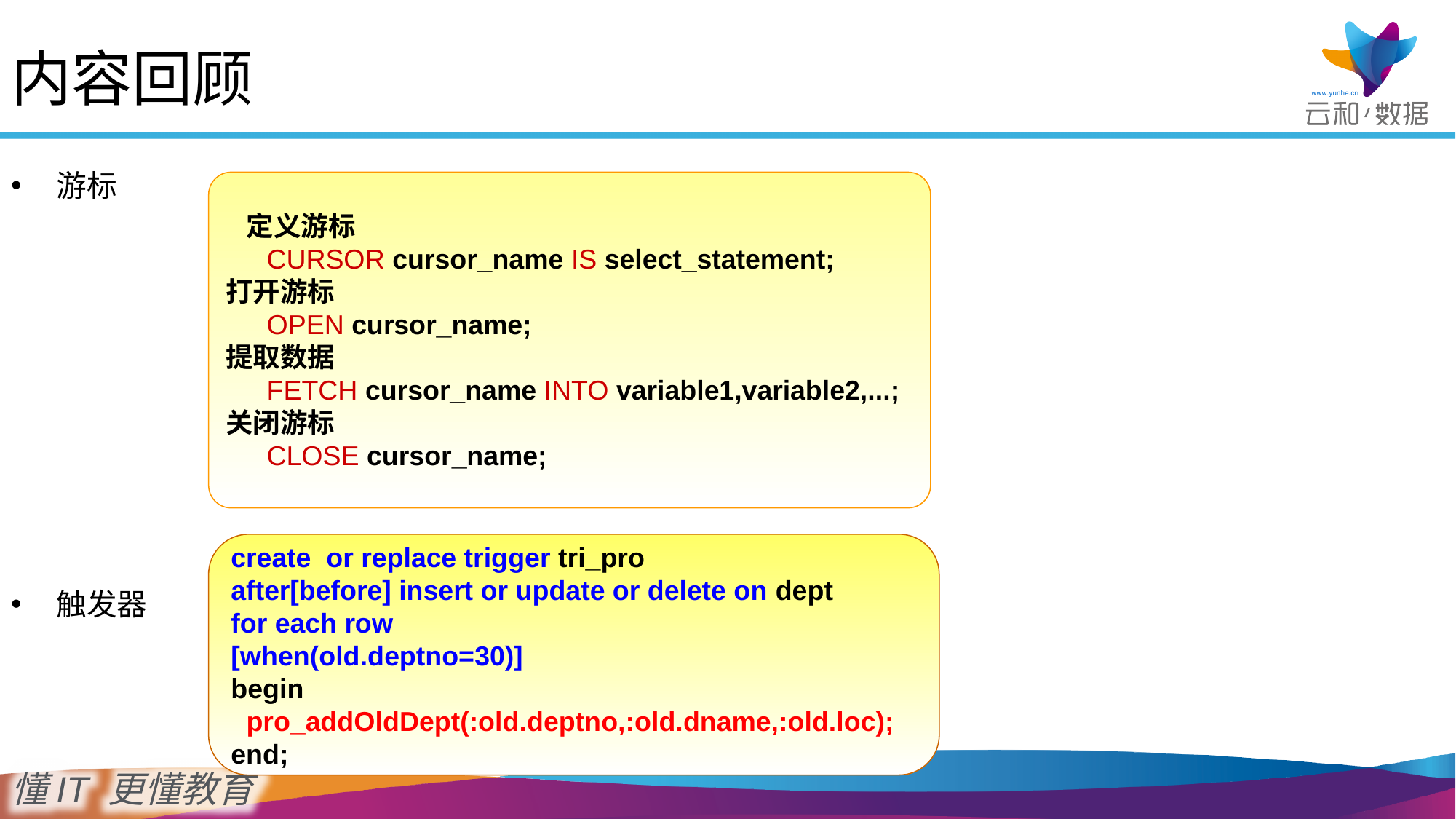

内容回顾

游标

触发器
定义游标
CURSOR cursor_name IS select_statement;
打开游标
OPEN cursor_name;
提取数据
FETCH cursor_name INTO variable1,variable2,...;
关闭游标
CLOSE cursor_name;
create  or replace trigger tri_pro
after[before] insert or update or delete on dept
for each row
[when(old.deptno=30)]
begin
  pro_addOldDept(:old.deptno,:old.dname,:old.loc);
end;